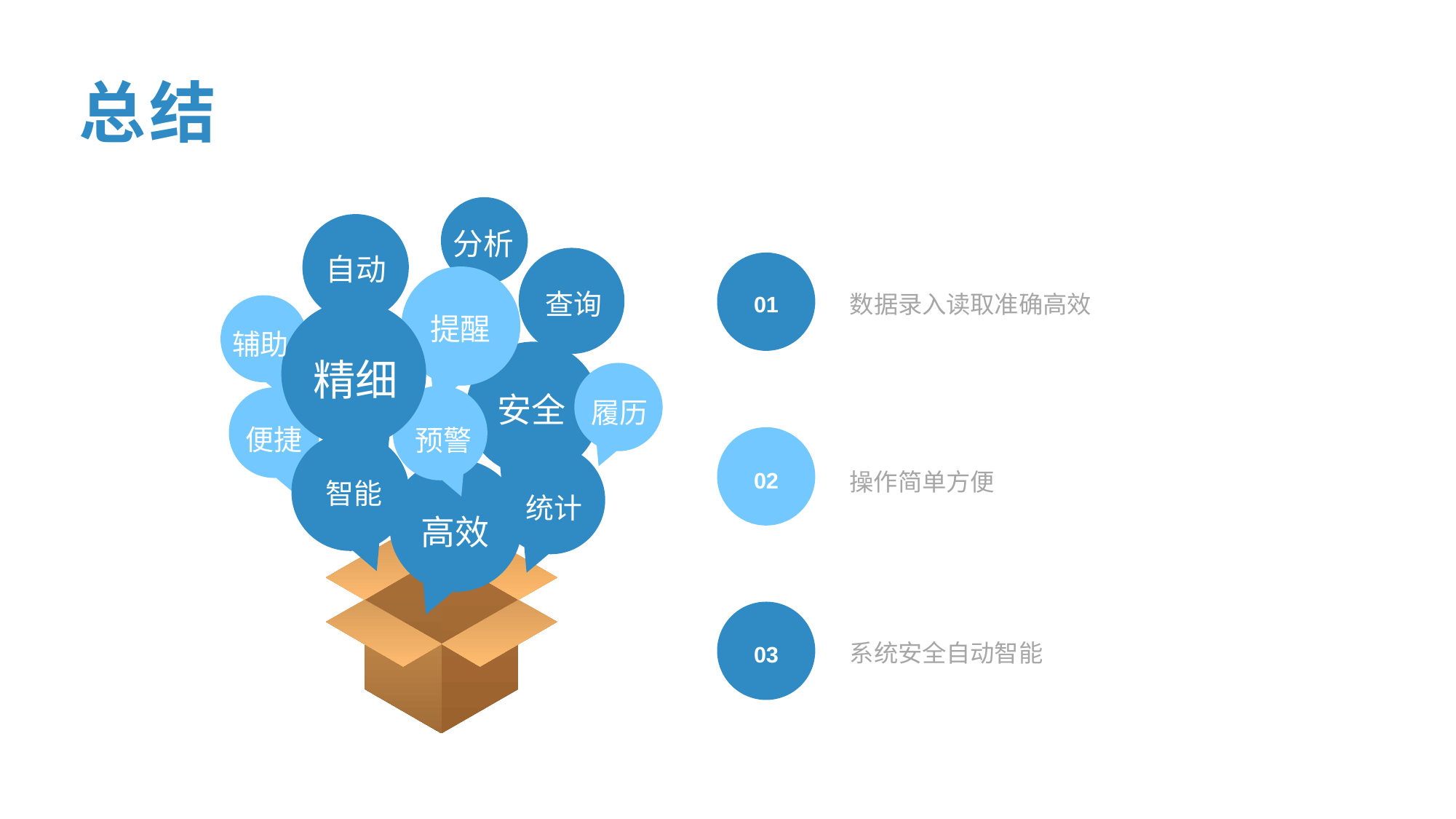

总结

自动

提醒
精细
安全
履历
智能
高效
分析

01
查询
数据录入读取准确高效
辅助
便捷
预警

02
操作简单方便
统计

03
系统安全自动智能